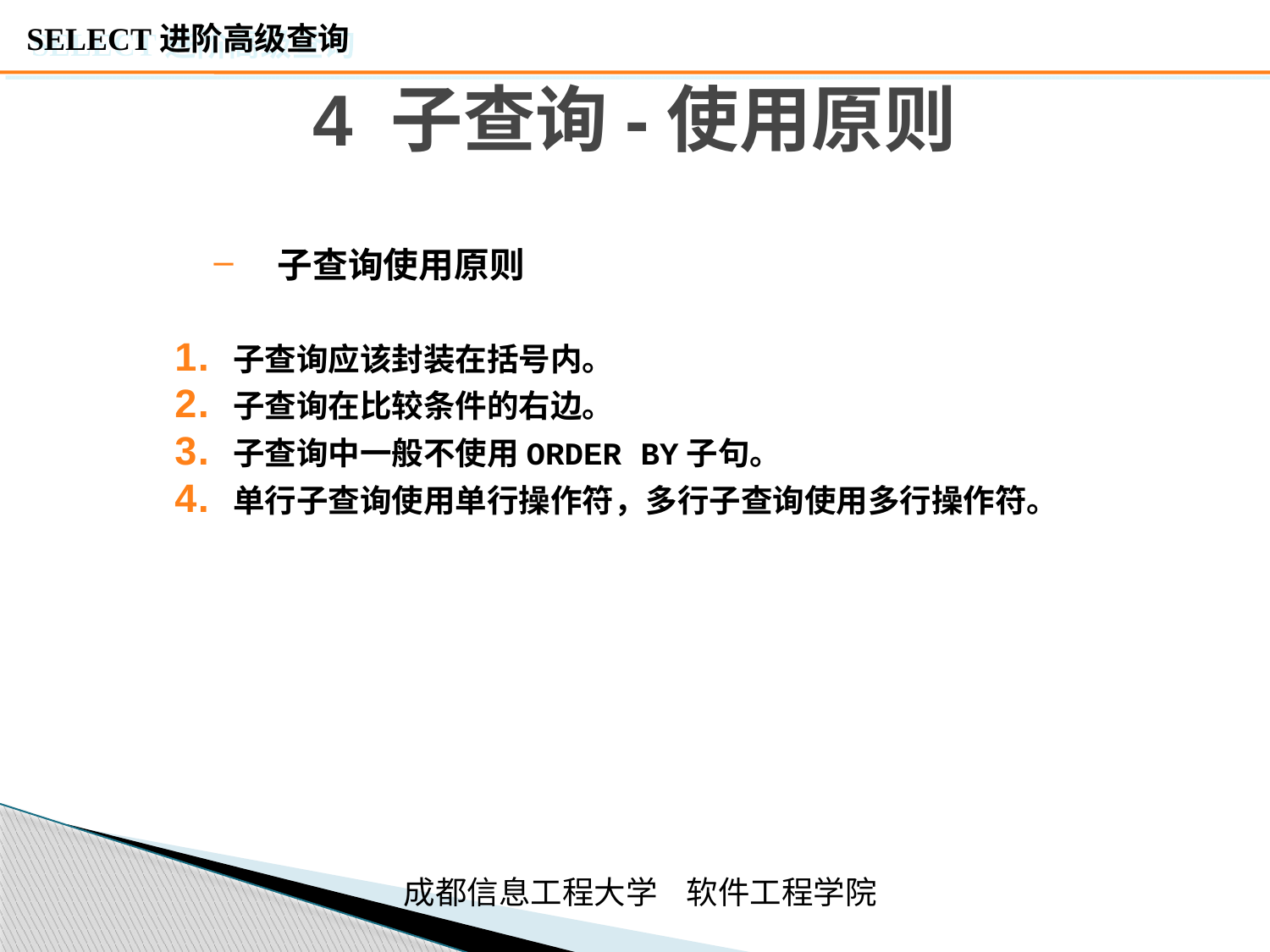

# 4 子查询-使用原则
子查询使用原则
子查询应该封装在括号内。
子查询在比较条件的右边。
子查询中一般不使用ORDER BY子句。
单行子查询使用单行操作符，多行子查询使用多行操作符。